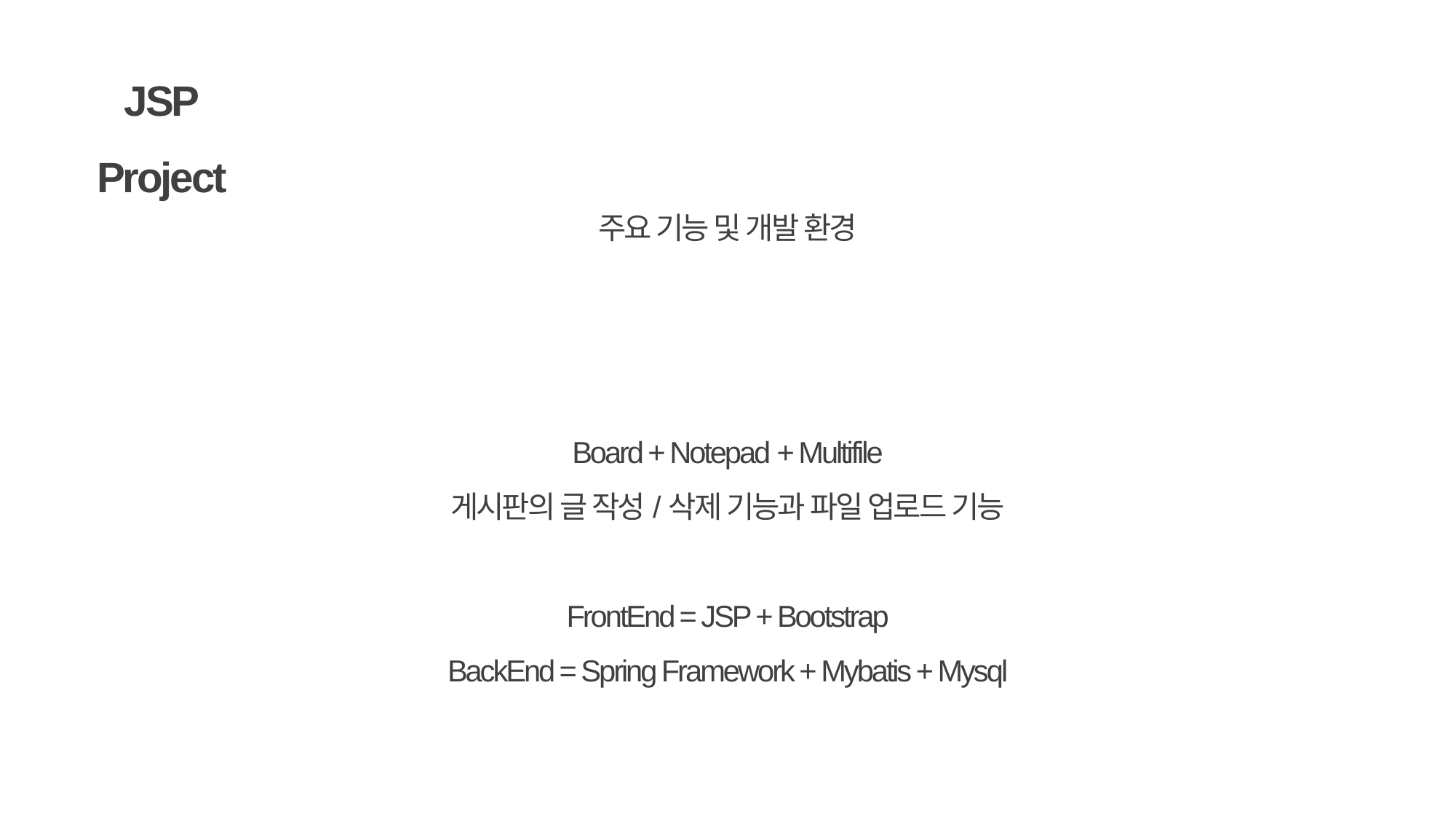

JSP Project
주요 기능 및 개발 환경
Board + Notepad + Multifile
게시판의 글 작성/삭제 기능과 파일 업로드 기능

FrontEnd = JSP + Bootstrap
BackEnd = Spring Framework + Mybatis + Mysql